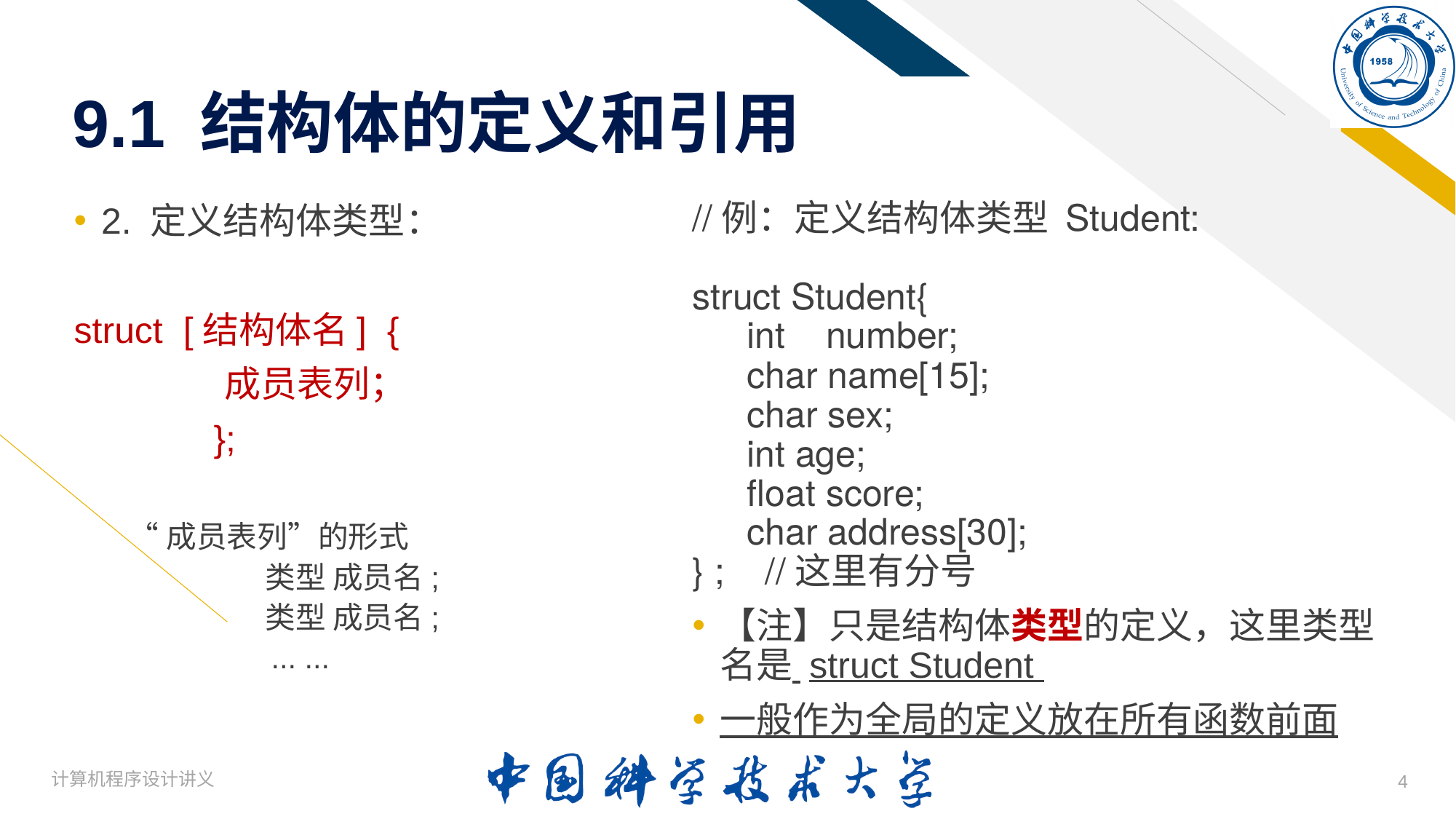

# 9.1 结构体的定义和引用
//例：定义结构体类型 Student:

struct Student{
int    number;
char name[15];
char sex;
int age;
float score;
char address[30];
} ;    //这里有分号
【注】只是结构体类型的定义，这里类型名是 struct Student
一般作为全局的定义放在所有函数前面
2. 定义结构体类型：

struct  [结构体名]  {
	    成员表列；
	   };

“成员表列”的形式
	   类型 成员名;
	   类型 成员名;
	    ... ...

计算机程序设计讲义
4